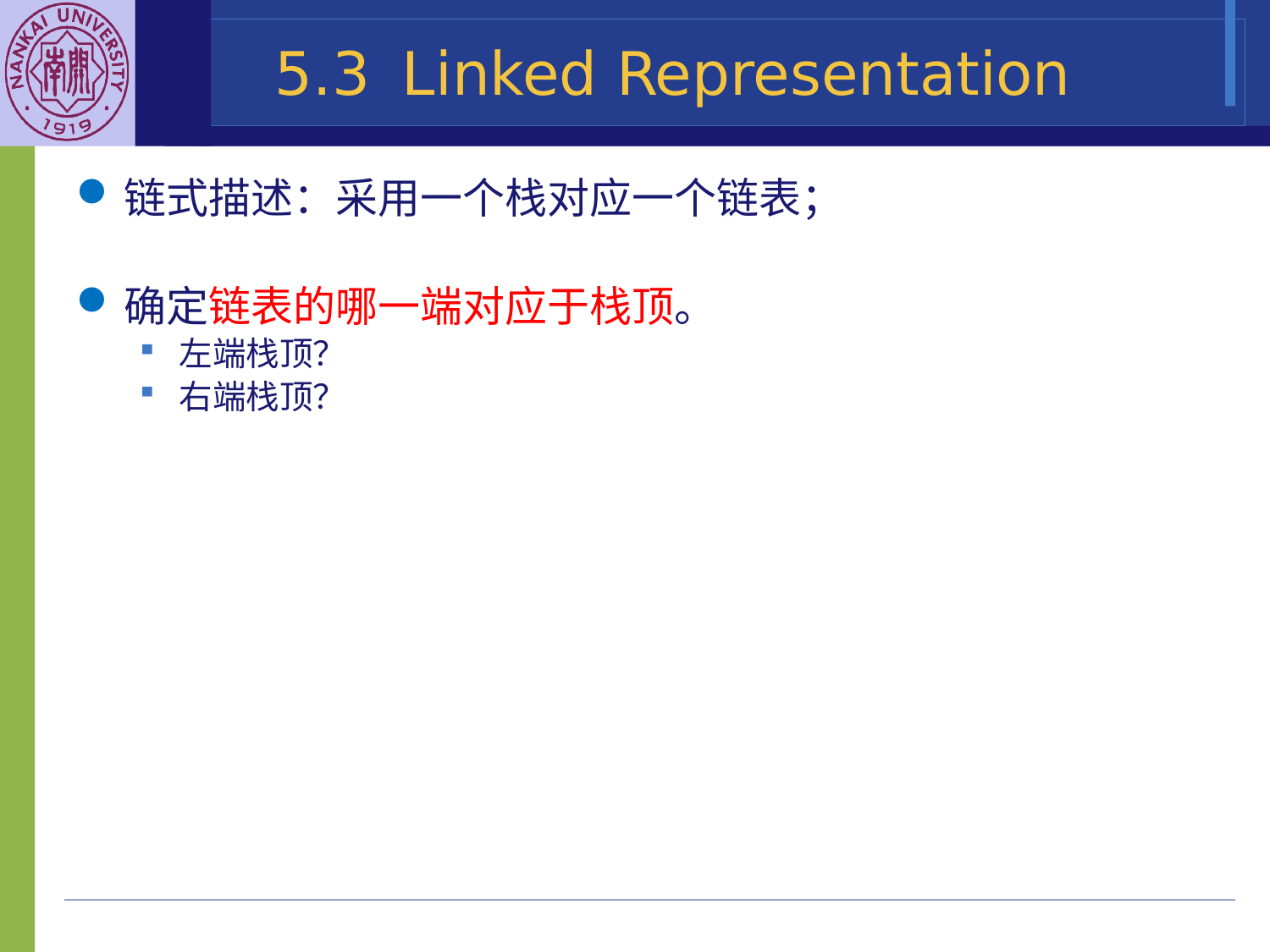

# 5.3	Linked Representation
链式描述：采用一个栈对应一个链表；

确定链表的哪一端对应于栈顶。
左端栈顶？
右端栈顶？
13